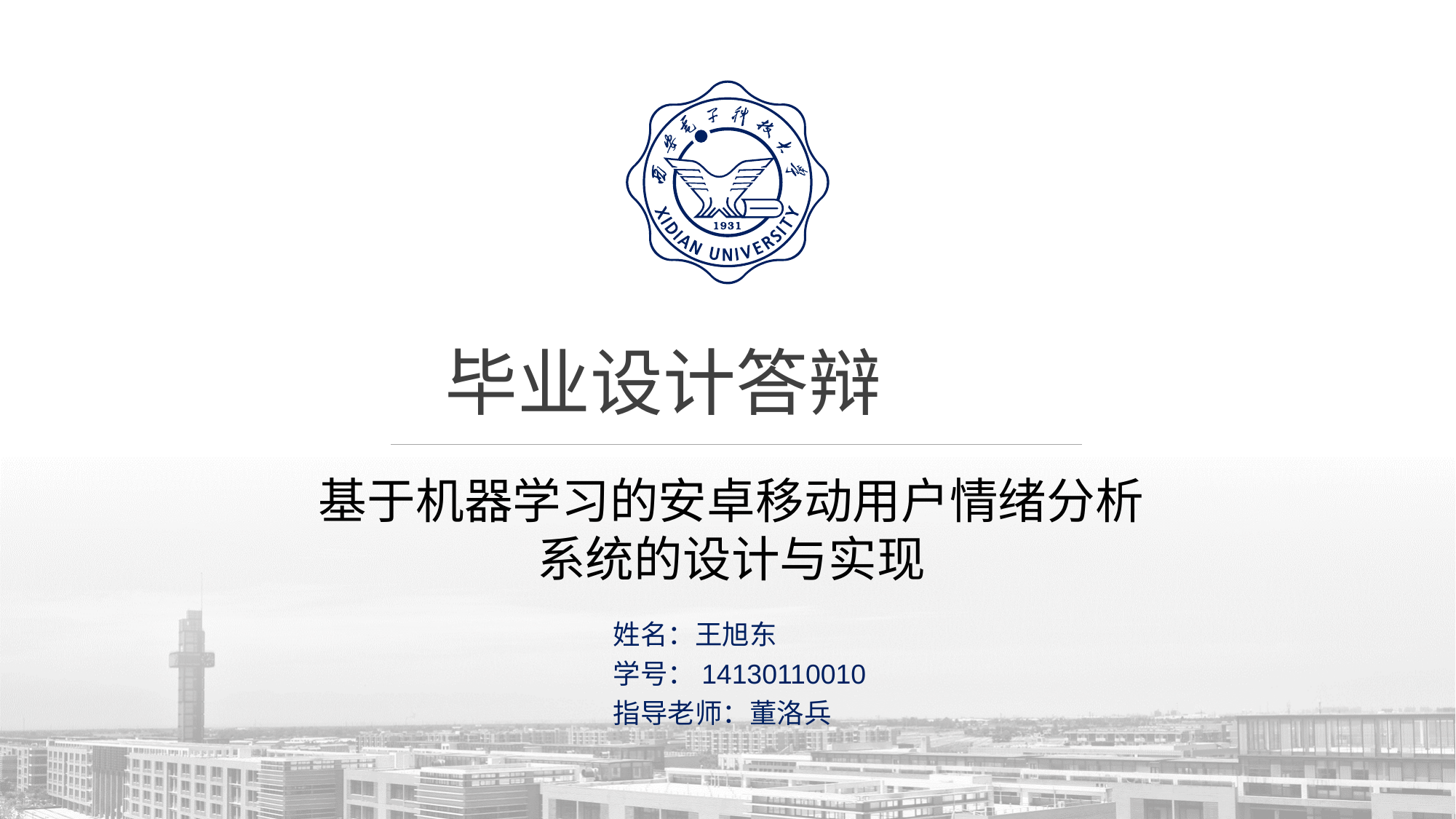

毕业设计答辩

基于机器学习的安卓移动用户情绪分析系统的设计与实现
姓名：王旭东
学号：14130110010
指导老师：董洛兵